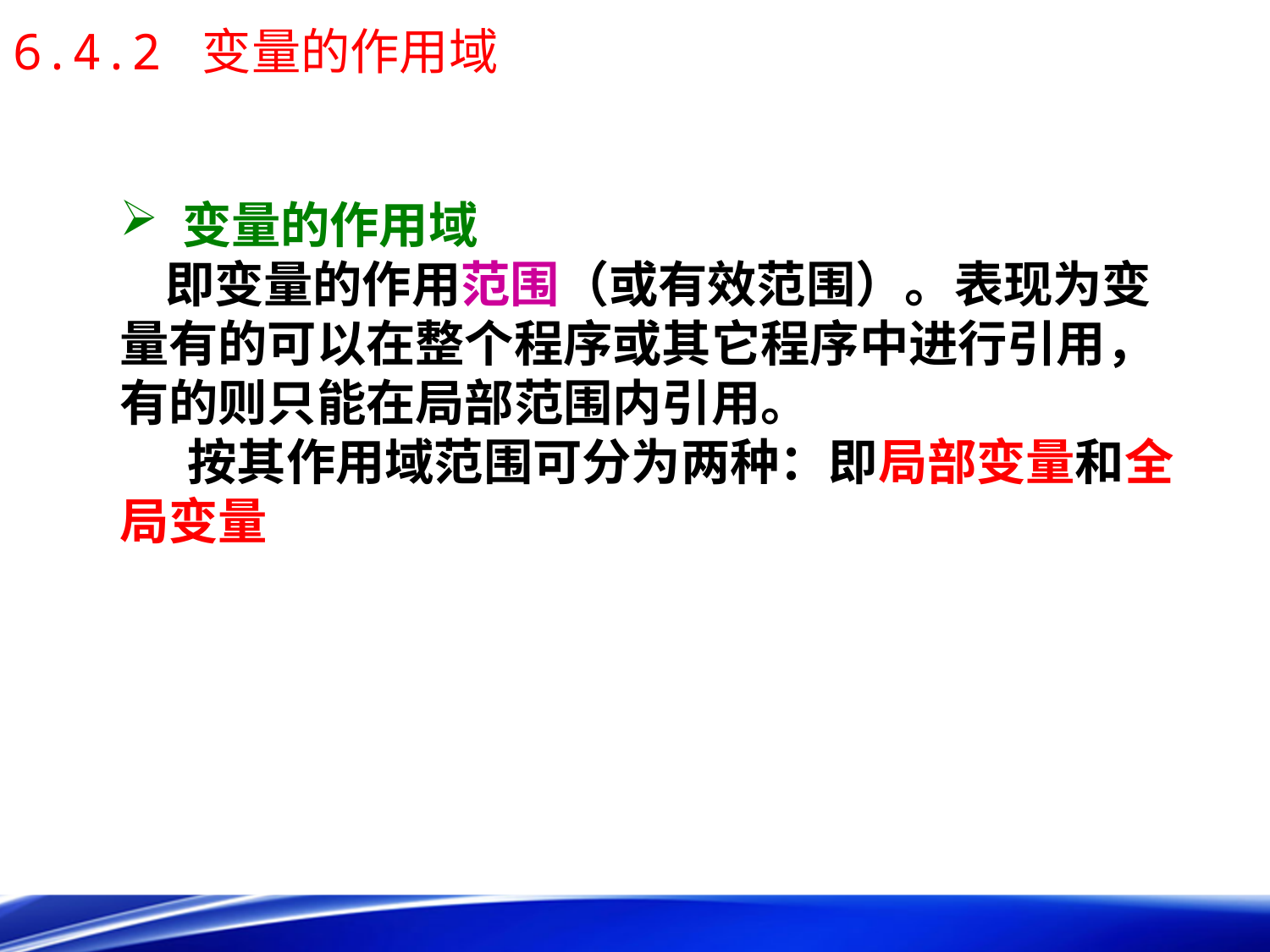

6.4.2 变量的作用域
 变量的作用域
   即变量的作用范围（或有效范围）。表现为变量有的可以在整个程序或其它程序中进行引用，有的则只能在局部范围内引用。
     按其作用域范围可分为两种：即局部变量和全局变量